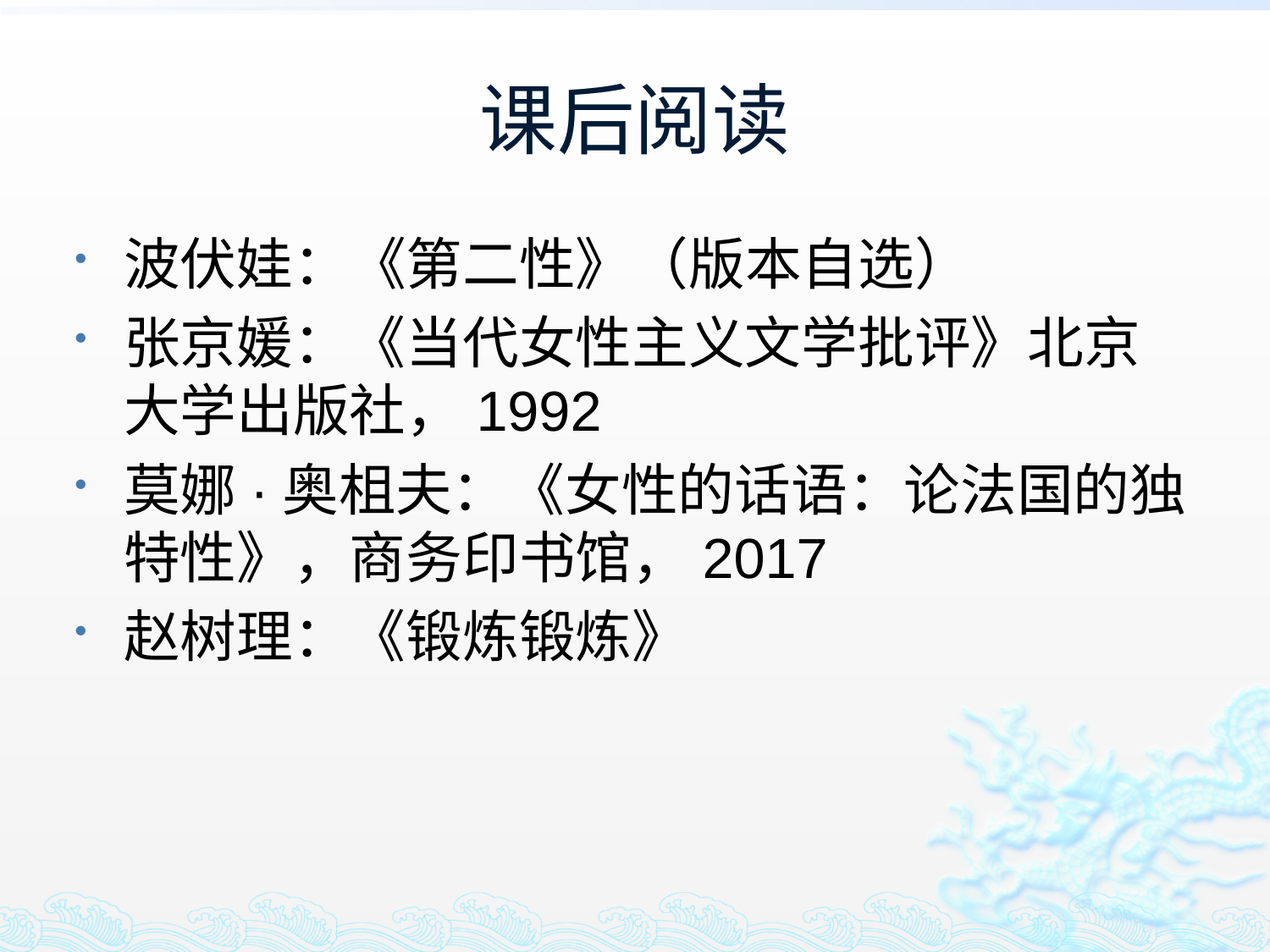

# 课后阅读
波伏娃：《第二性》（版本自选）
张京媛：《当代女性主义文学批评》北京大学出版社，1992
莫娜·奥柤夫：《女性的话语：论法国的独特性》，商务印书馆，2017
赵树理：《锻炼锻炼》